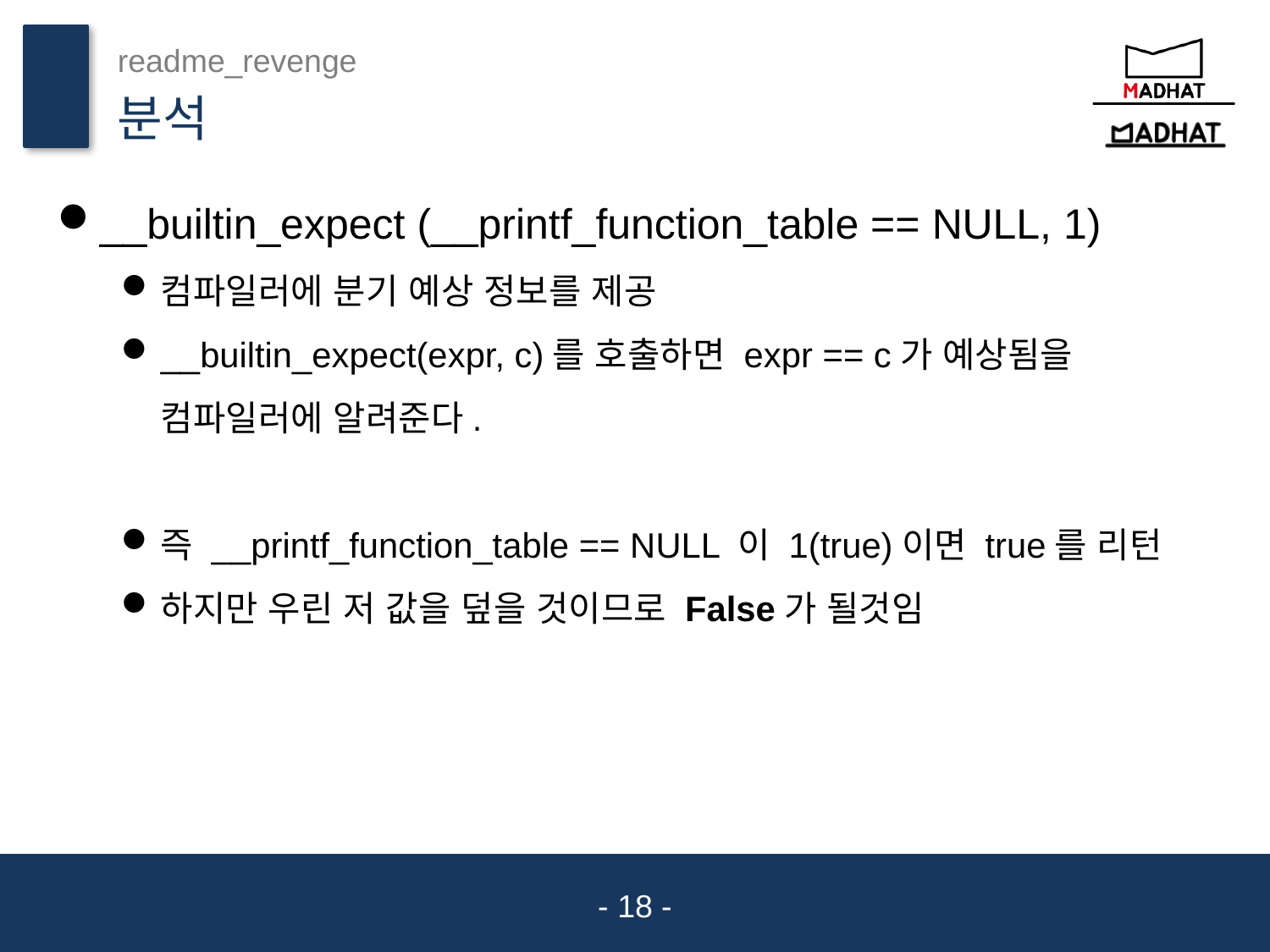

readme_revenge
분석
__builtin_expect (__printf_function_table == NULL, 1)
컴파일러에 분기 예상 정보를 제공
__builtin_expect(expr, c)를 호출하면 expr == c가 예상됨을 컴파일러에 알려준다.

즉 __printf_function_table == NULL 이 1(true)이면 true를 리턴
하지만 우린 저 값을 덮을 것이므로 False가 될것임

- 18 -